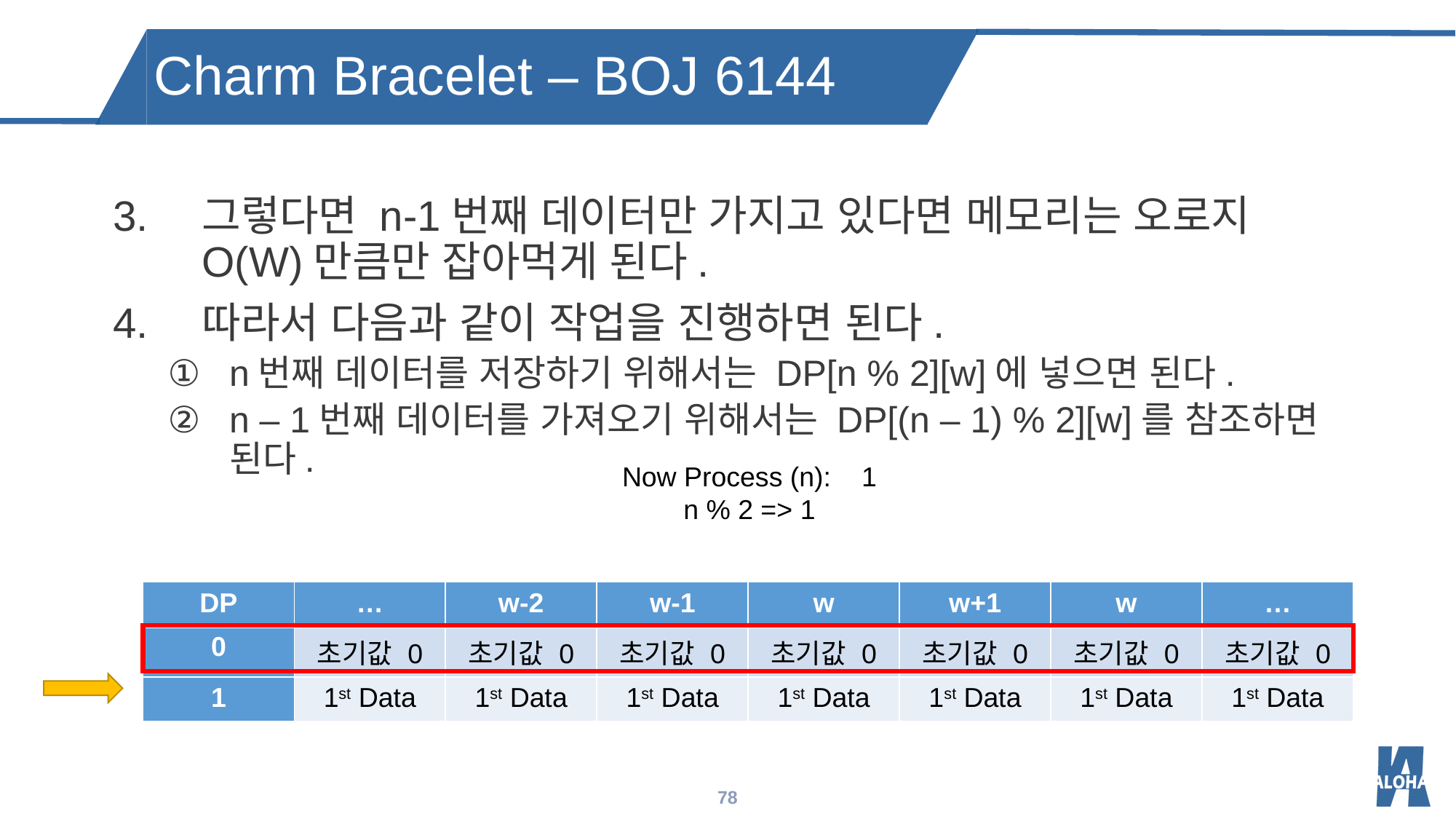

Charm Bracelet – BOJ 6144
그렇다면 n-1번째 데이터만 가지고 있다면 메모리는 오로지 O(W)만큼만 잡아먹게 된다.
따라서 다음과 같이 작업을 진행하면 된다.
n번째 데이터를 저장하기 위해서는 DP[n % 2][w]에 넣으면 된다.
n – 1번째 데이터를 가져오기 위해서는 DP[(n – 1) % 2][w]를 참조하면 된다.
Now Process (n):    1
n % 2 => 1
| DP | … | w-2 | w-1 | w | w+1 | w | … |
| --- | --- | --- | --- | --- | --- | --- | --- |
| 0 | 초기값 0 | 초기값 0 | 초기값 0 | 초기값 0 | 초기값 0 | 초기값 0 | 초기값 0 |
| 1 | 1st Data | 1st Data | 1st Data | 1st Data | 1st Data | 1st Data | 1st Data |

78